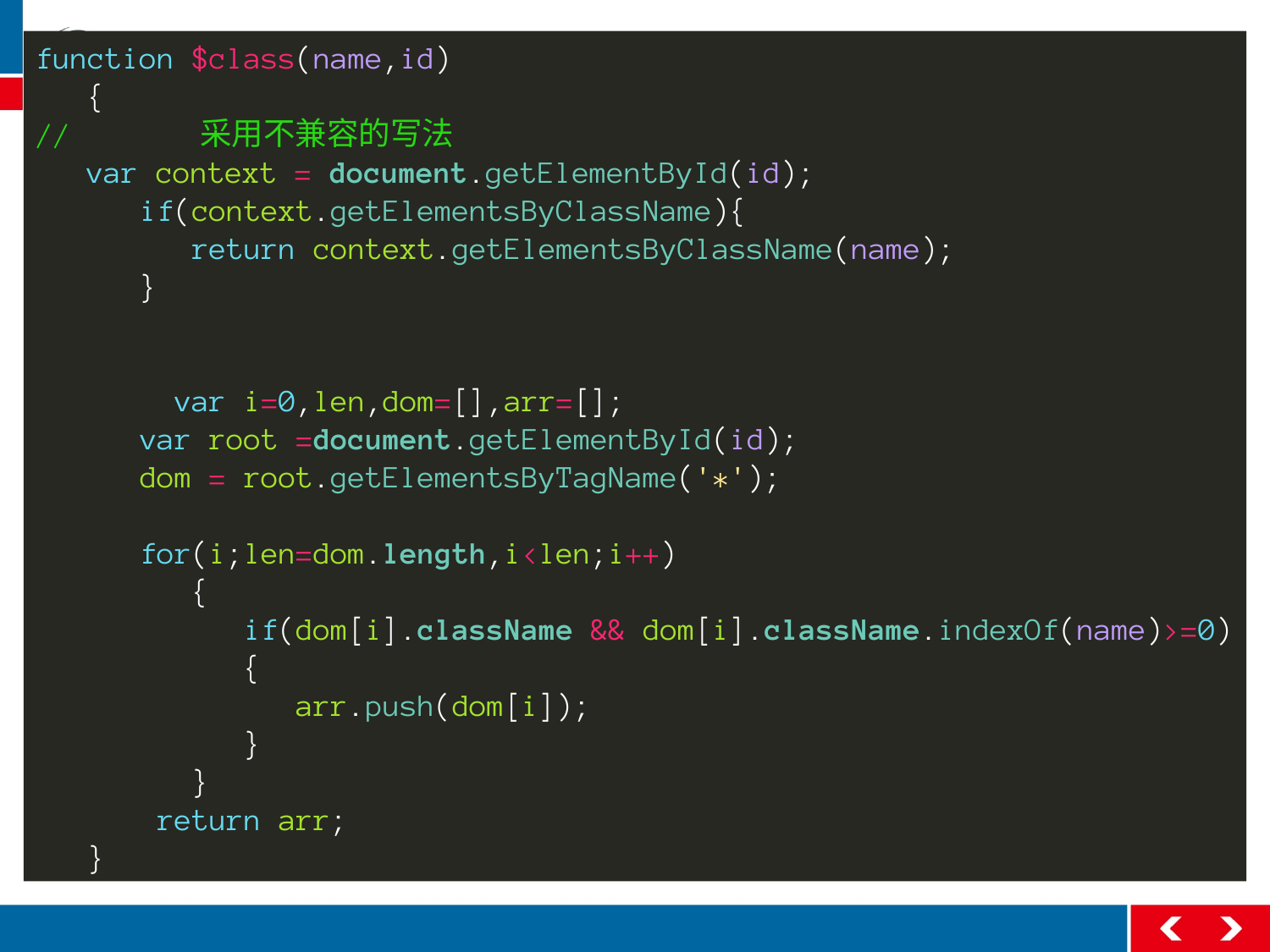

function $class(name,id)
   {
//       采用不兼容的写法
      var context = document.getElementById(id);
      if(context.getElementsByClassName){
         return context.getElementsByClassName(name);
      }
        var i=0,len,dom=[],arr=[];
      var root =document.getElementById(id);
      dom = root.getElementsByTagName('*');
      for(i;len=dom.length,i<len;i++)
         {
            if(dom[i].className && dom[i].className.indexOf(name)>=0)
            {
               arr.push(dom[i]);
            }
         }
       return arr;
   }
# 缩小搜索范围 ---双参数搜索